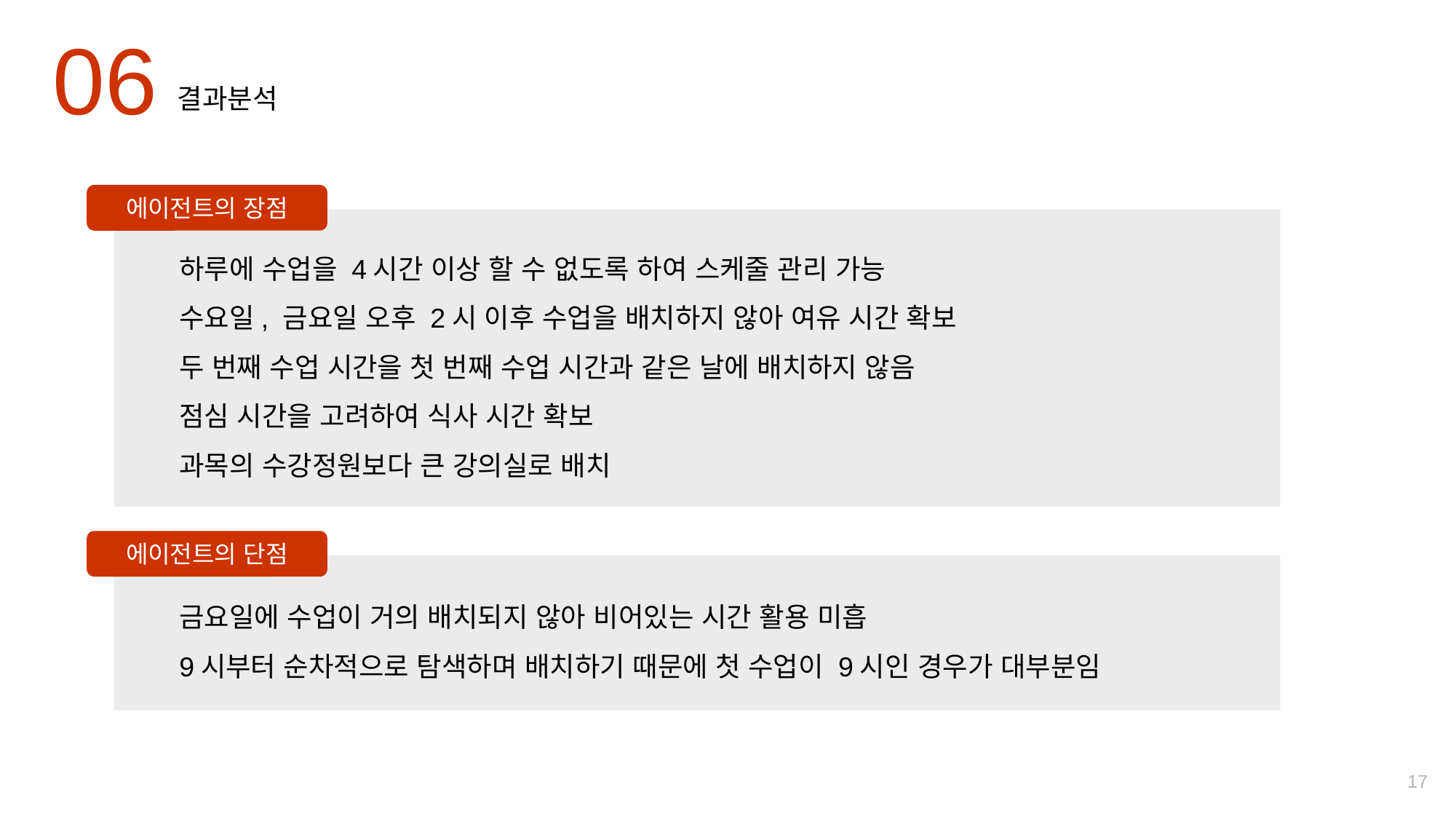

06
결과분석
에이전트의 장점
하루에 수업을 4시간 이상 할 수 없도록 하여 스케줄 관리 가능
수요일, 금요일 오후 2시 이후 수업을 배치하지 않아 여유 시간 확보
두 번째 수업 시간을 첫 번째 수업 시간과 같은 날에 배치하지 않음
점심 시간을 고려하여 식사 시간 확보
과목의 수강정원보다 큰 강의실로 배치
에이전트의 단점
금요일에 수업이 거의 배치되지 않아 비어있는 시간 활용 미흡
9시부터 순차적으로 탐색하며 배치하기 때문에 첫 수업이 9시인 경우가 대부분임
17